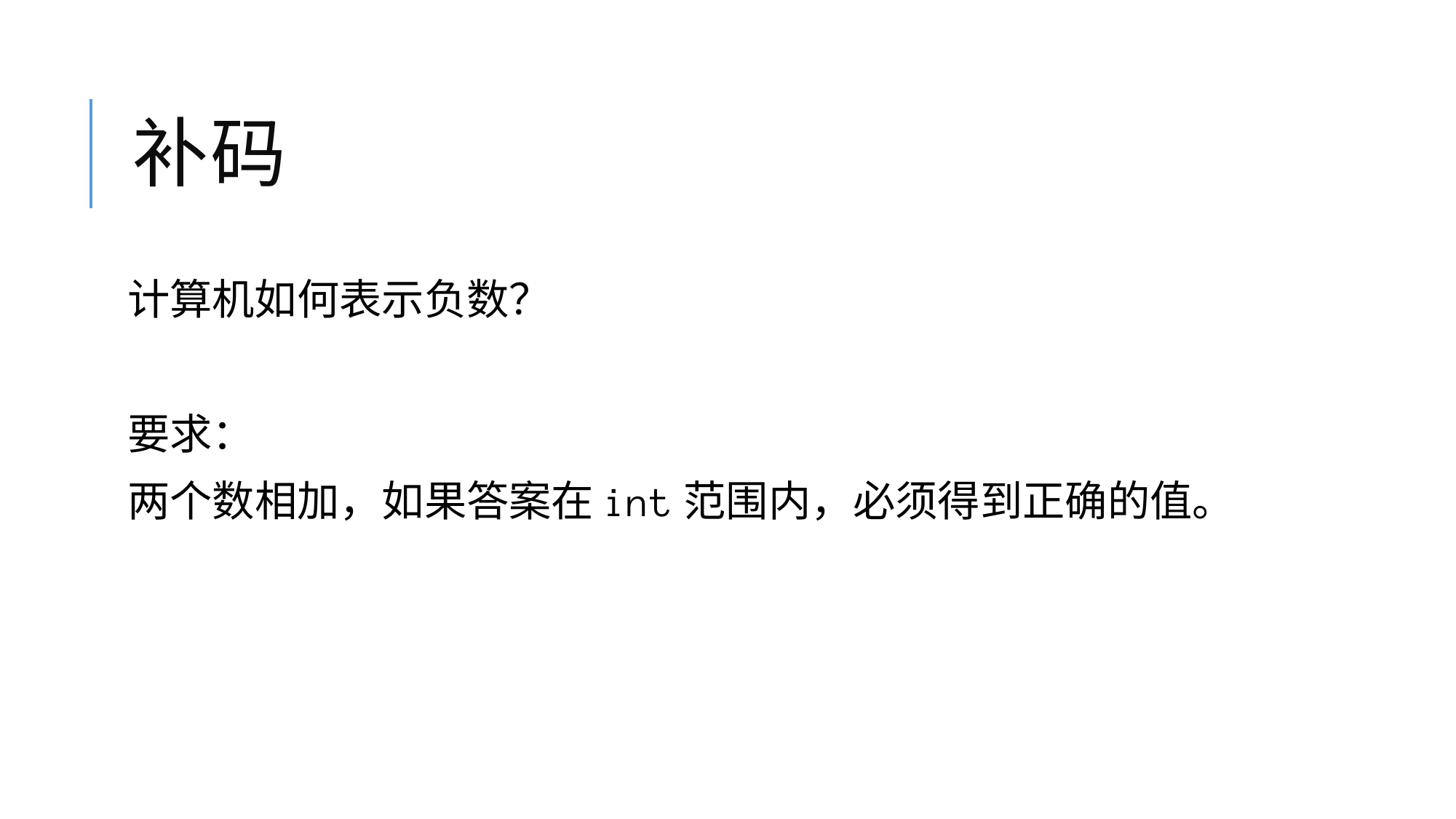

# 补码
计算机如何表示负数？

要求：
两个数相加，如果答案在int范围内，必须得到正确的值。